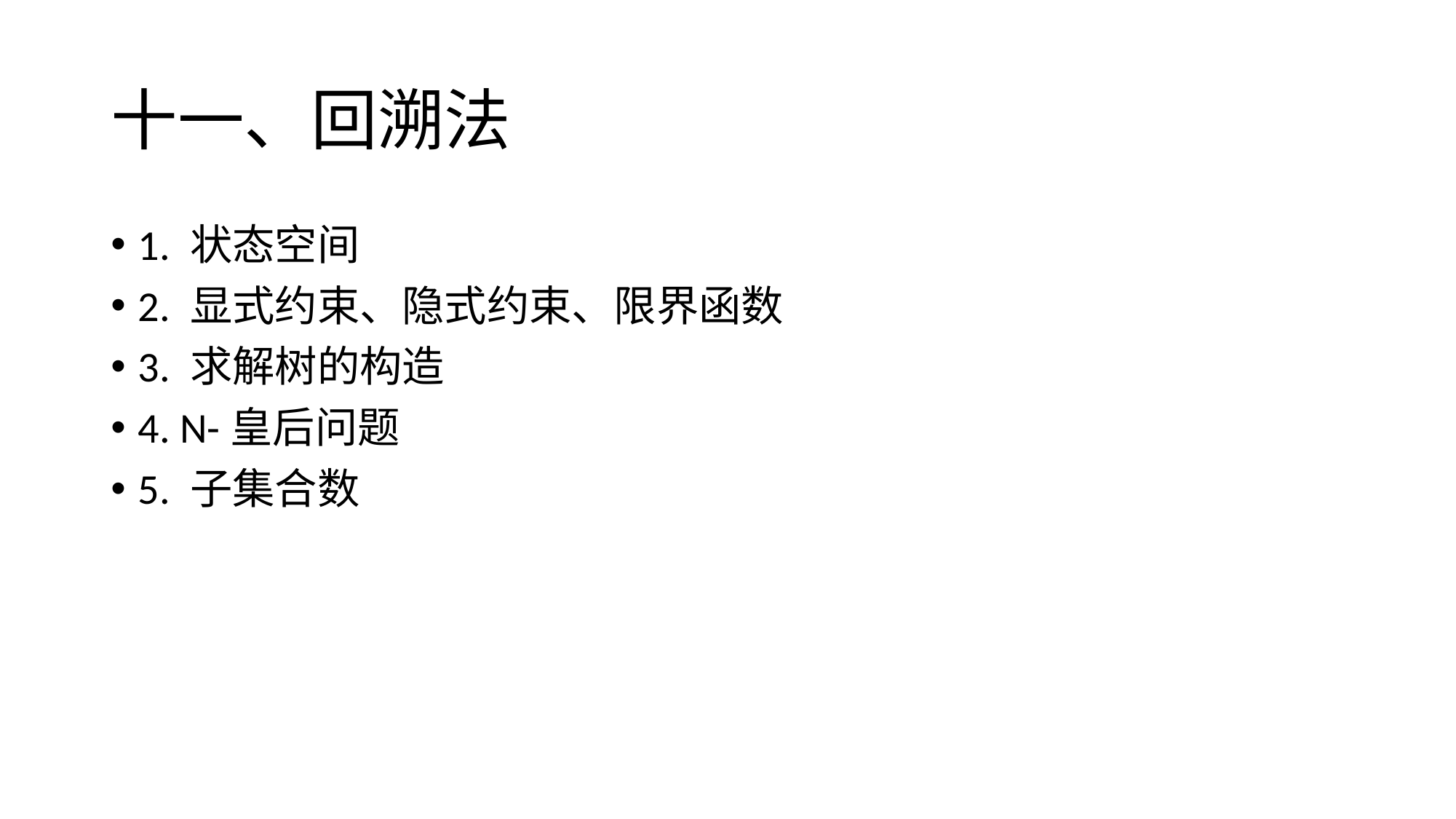

# 十一、回溯法
1. 状态空间
2. 显式约束、隐式约束、限界函数
3. 求解树的构造
4. N-皇后问题
5. 子集合数